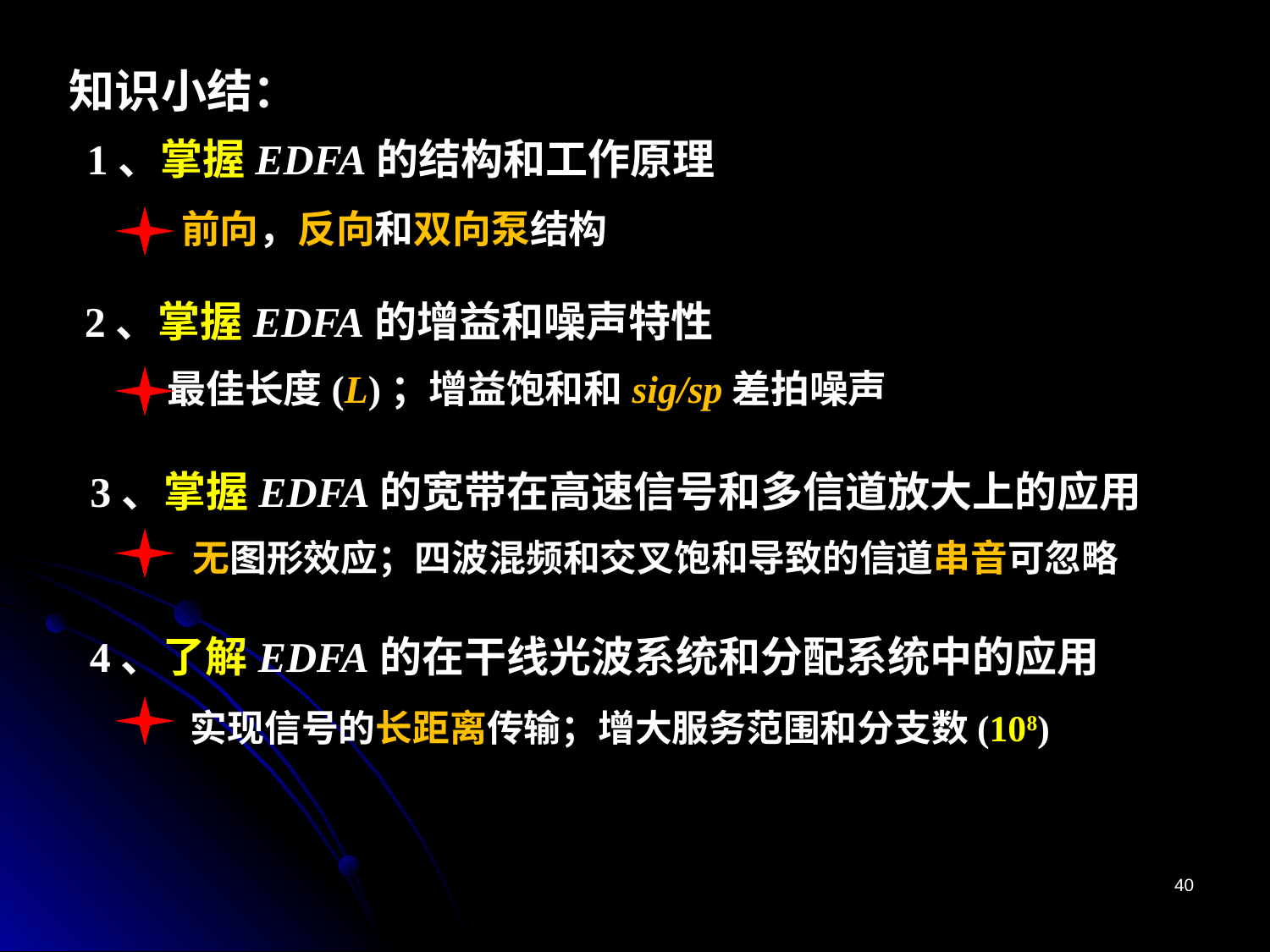

知识小结：
1、掌握EDFA的结构和工作原理
前向，反向和双向泵结构

2、掌握EDFA的增益和噪声特性
最佳长度(L)；增益饱和和sig/sp差拍噪声

3、掌握EDFA的宽带在高速信号和多信道放大上的应用

无图形效应；四波混频和交叉饱和导致的信道串音可忽略
4、了解EDFA的在干线光波系统和分配系统中的应用

实现信号的长距离传输；增大服务范围和分支数(108)
40